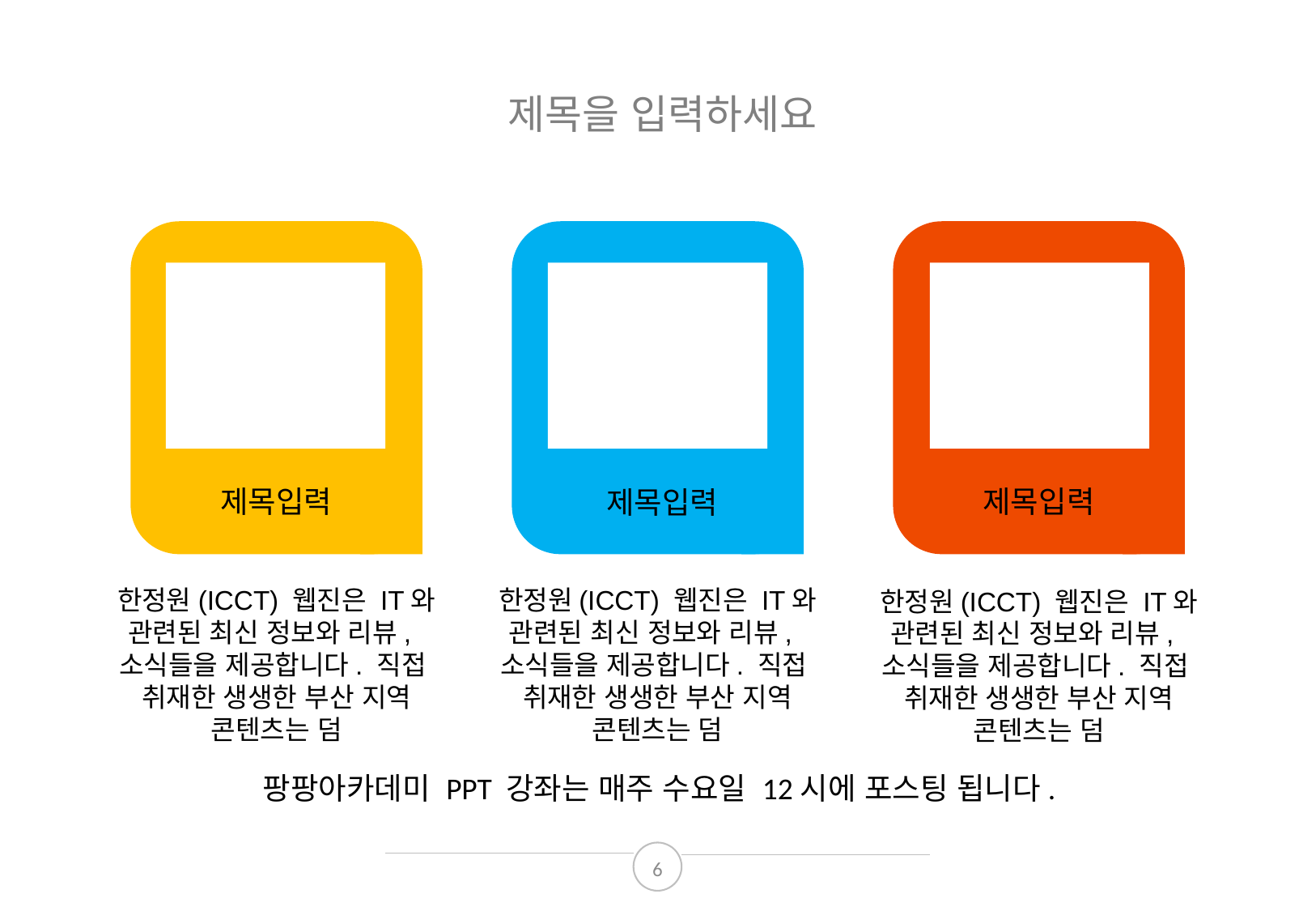

제목을 입력하세요

제목입력
제목입력
제목입력
한정원(ICCT) 웹진은 IT와 관련된 최신 정보와 리뷰, 소식들을 제공합니다. 직접 취재한 생생한 부산 지역 콘텐츠는 덤
한정원(ICCT) 웹진은 IT와 관련된 최신 정보와 리뷰, 소식들을 제공합니다. 직접 취재한 생생한 부산 지역 콘텐츠는 덤
한정원(ICCT) 웹진은 IT와 관련된 최신 정보와 리뷰, 소식들을 제공합니다. 직접 취재한 생생한 부산 지역 콘텐츠는 덤
팡팡아카데미 PPT 강좌는 매주 수요일 12시에 포스팅 됩니다.

6